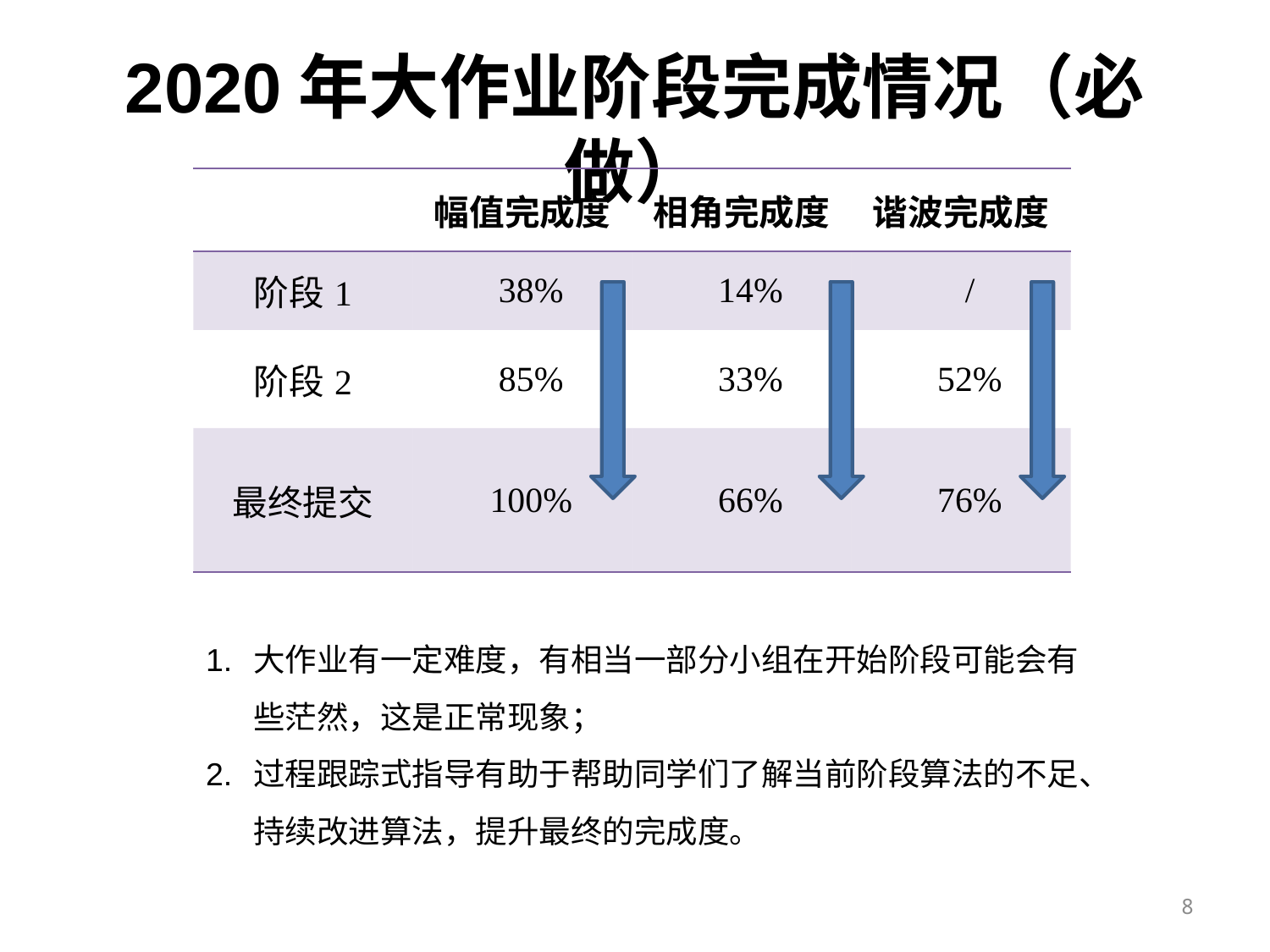

2020年大作业阶段完成情况（必做）
|  | 幅值完成度 | 相角完成度 | 谐波完成度 |
| --- | --- | --- | --- |
| 阶段1 | 38% | 14% | / |
| 阶段2 | 85% | 33% | 52% |
| 最终提交 | 100% | 66% | 76% |

大作业有一定难度，有相当一部分小组在开始阶段可能会有些茫然，这是正常现象；
过程跟踪式指导有助于帮助同学们了解当前阶段算法的不足、持续改进算法，提升最终的完成度。
8